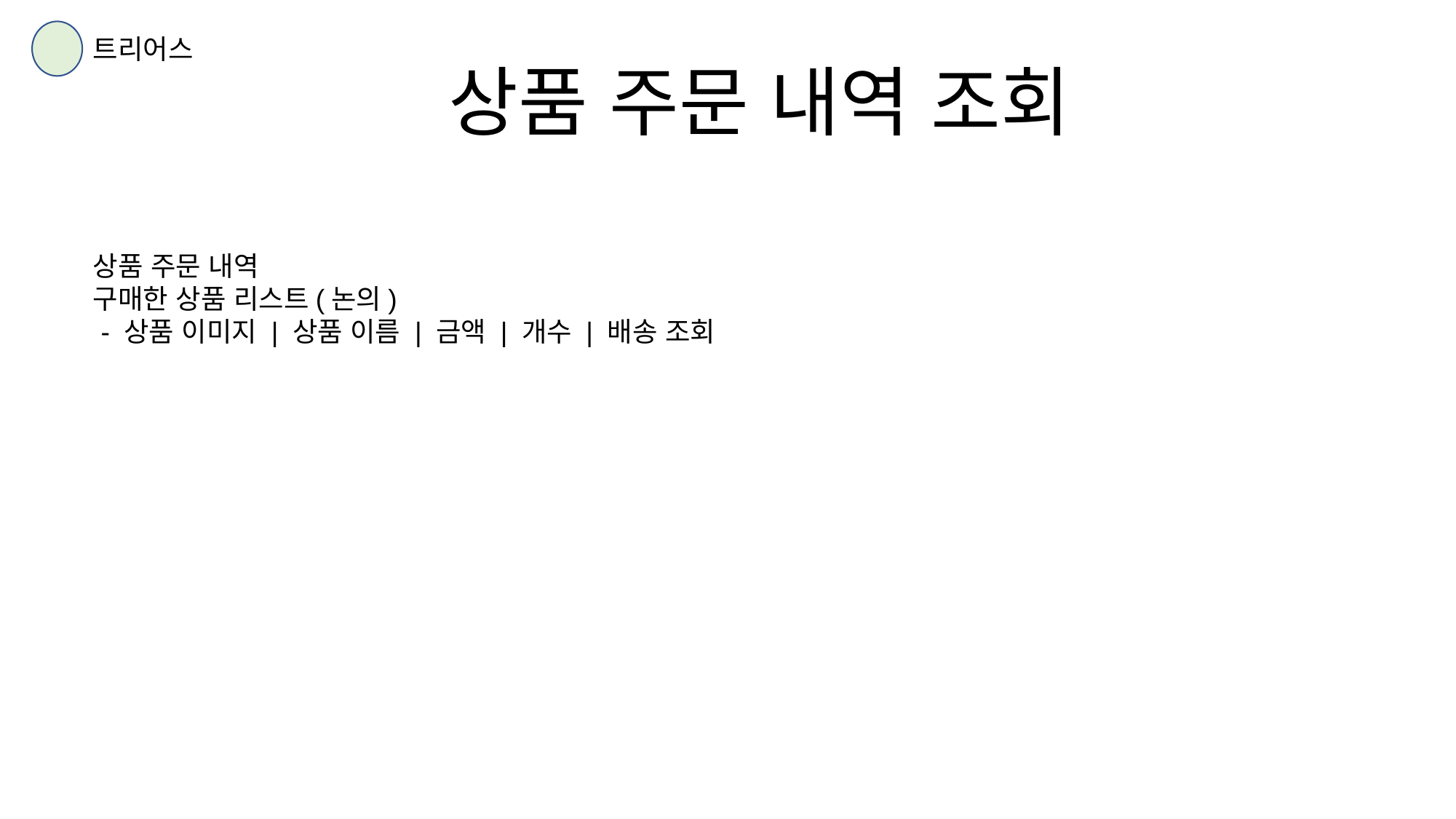

트리어스
상품 주문 내역 조회
상품 주문 내역
구매한 상품 리스트(논의)
 - 상품 이미지 | 상품 이름 | 금액 | 개수 | 배송 조회